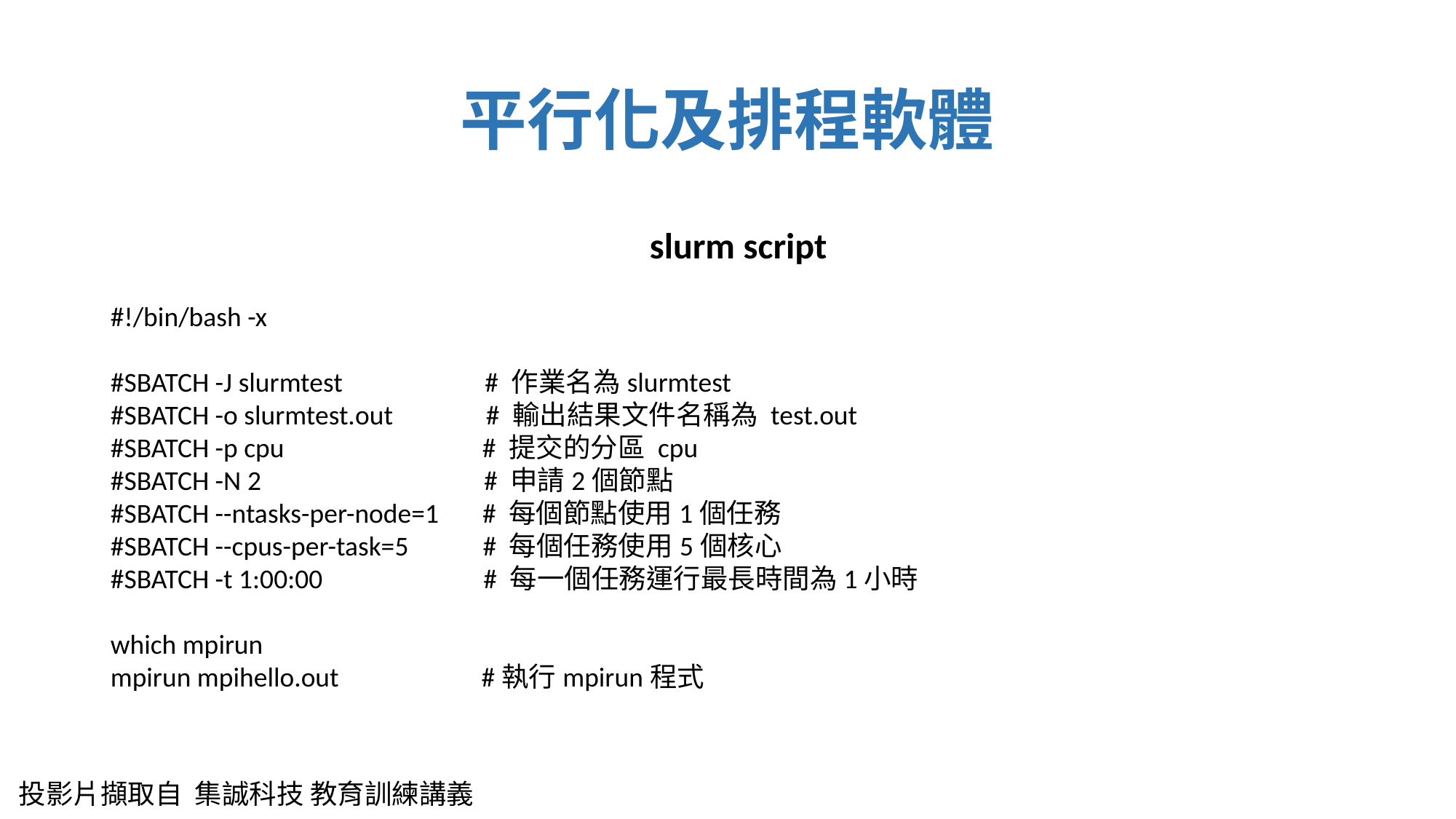

# 平行化及排程軟體

slurm script
#!/bin/bash -x
#SBATCH -J slurmtest                       # 作業名為slurmtest
#SBATCH -o slurmtest.out               # 輸出結果文件名稱為 test.out
#SBATCH -p cpu                                # 提交的分區 cpu
#SBATCH -N 2                                    # 申請2個節點
#SBATCH --ntasks-per-node=1       # 每個節點使用1個任務
#SBATCH --cpus-per-task=5            # 每個任務使用5個核心
#SBATCH -t 1:00:00                          # 每一個任務運行最長時間為1小時

which mpirun
mpirun mpihello.out                       #執行mpirun程式

投影片擷取自  集誠科技 教育訓練講義